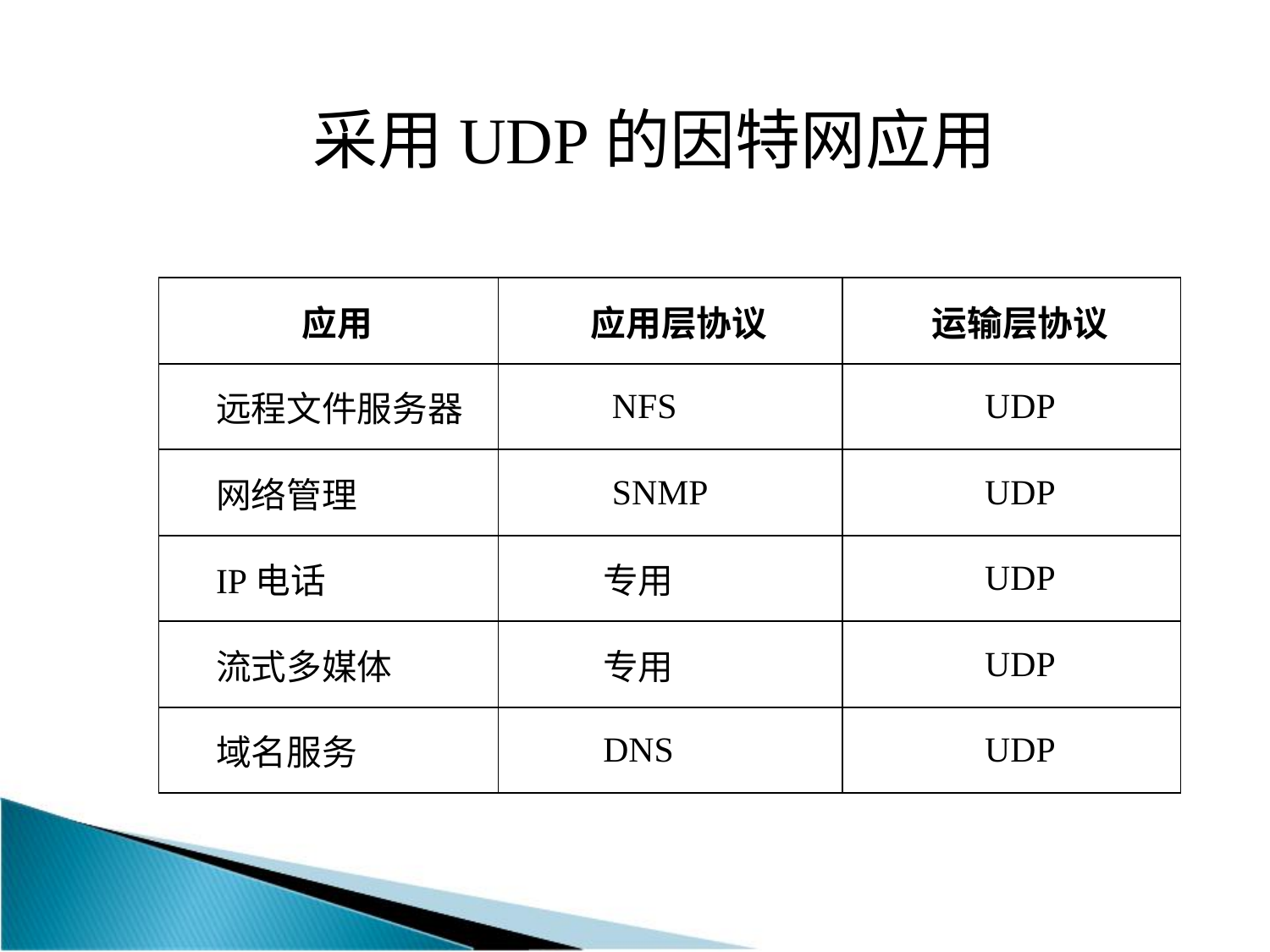

采用UDP的因特网应用

| 应用 | 应用层协议 | 运输层协议 |
| --- | --- | --- |
| 远程文件服务器 | NFS | UDP |
| 网络管理 | SNMP | UDP |
| IP电话 | 专用 | UDP |
| 流式多媒体 | 专用 | UDP |
| 域名服务 | DNS | UDP |